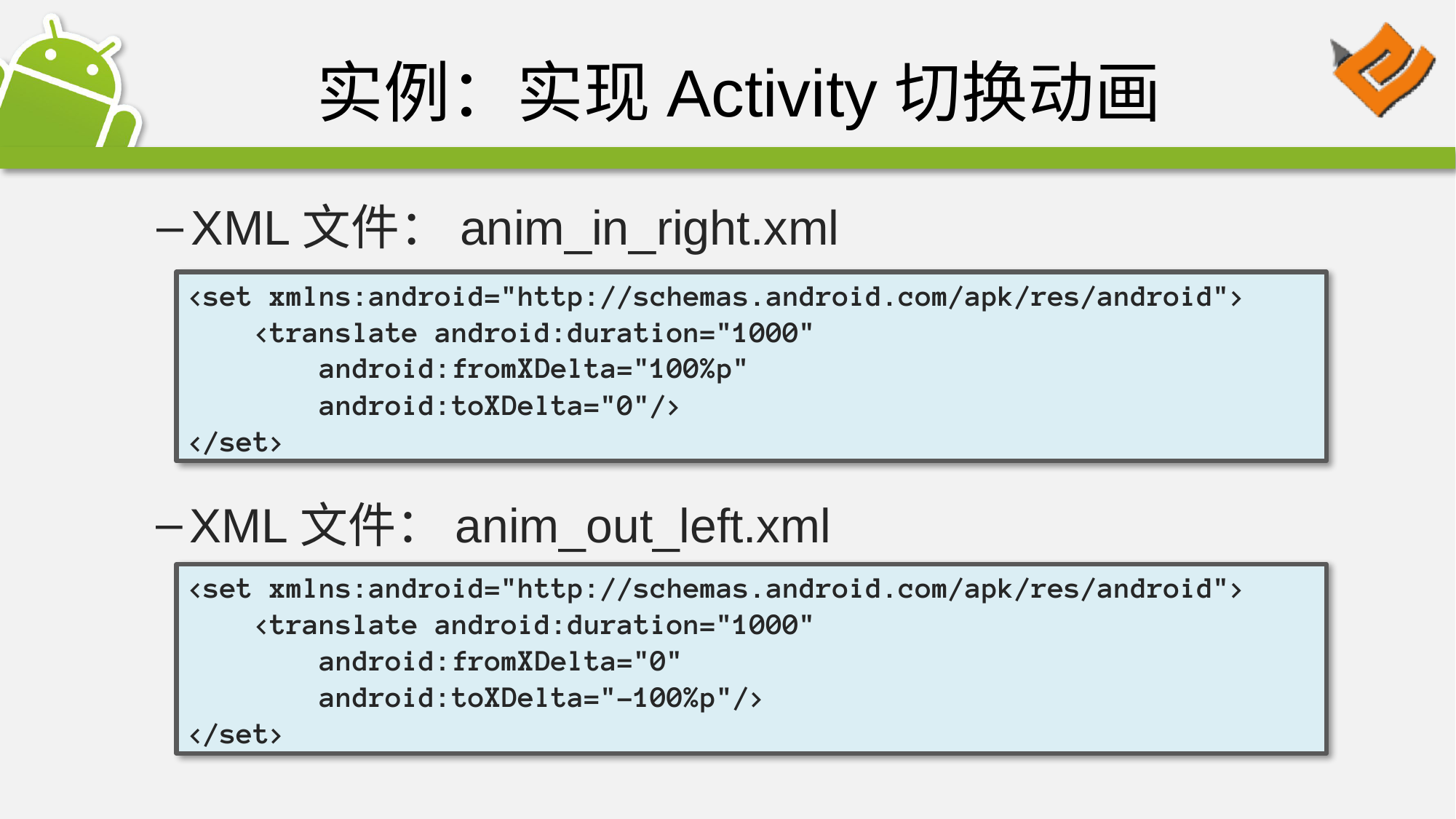

# 实例：实现Activity切换动画
XML文件：anim_in_right.xml

<set xmlns:android="http://schemas.android.com/apk/res/android">
    <translate android:duration="1000"
        android:fromXDelta="100%p"
        android:toXDelta="0"/>
</set>
XML文件：anim_out_left.xml
<set xmlns:android="http://schemas.android.com/apk/res/android">
    <translate android:duration="1000"
        android:fromXDelta="0"
        android:toXDelta="-100%p"/>
</set>